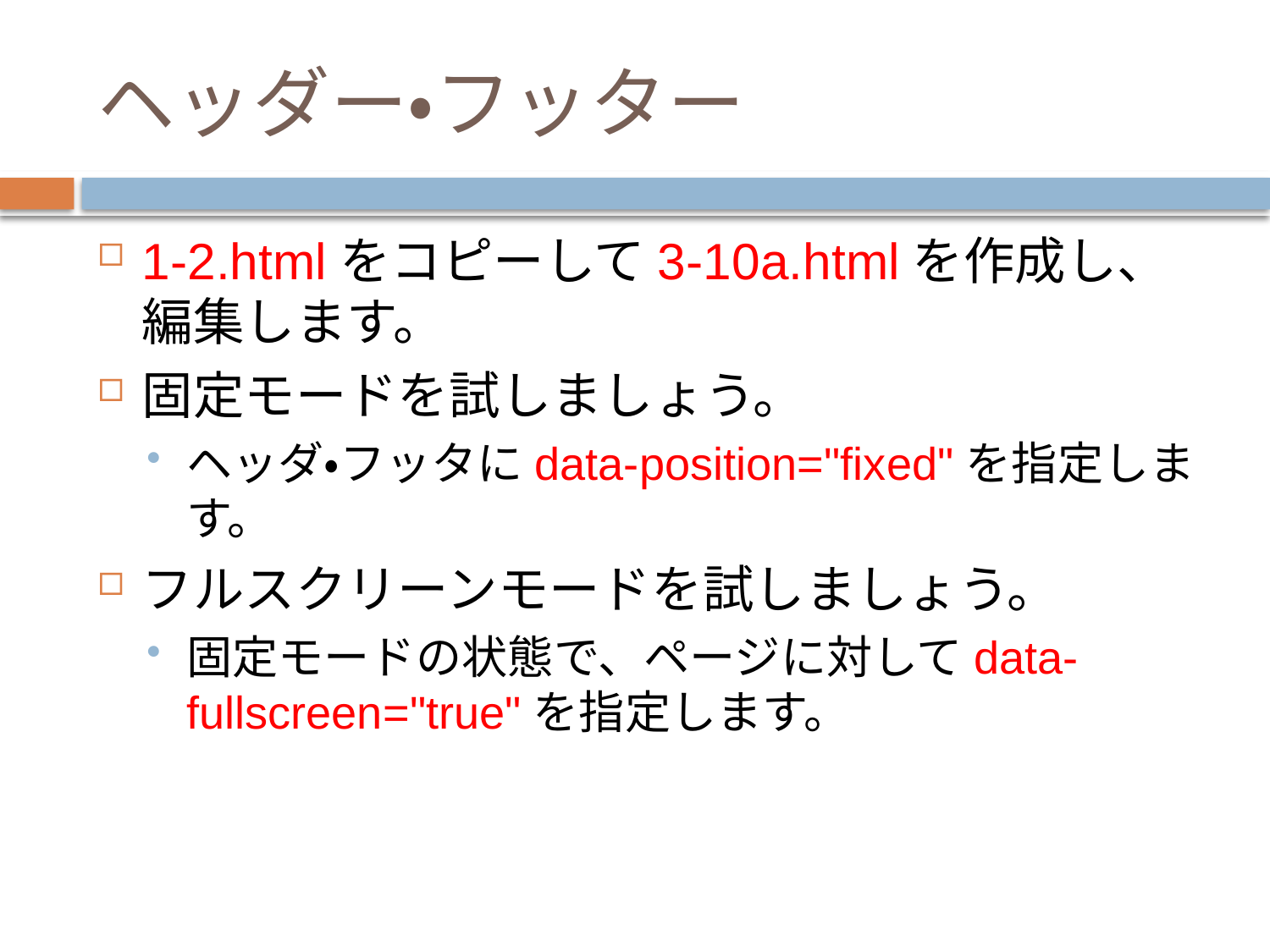

# ヘッダー・フッター
1-2.htmlをコピーして3-10a.htmlを作成し、編集します。
固定モードを試しましょう。
ヘッダ・フッタにdata-position="fixed"を指定します。
フルスクリーンモードを試しましょう。
固定モードの状態で、ページに対してdata-fullscreen="true"を指定します。